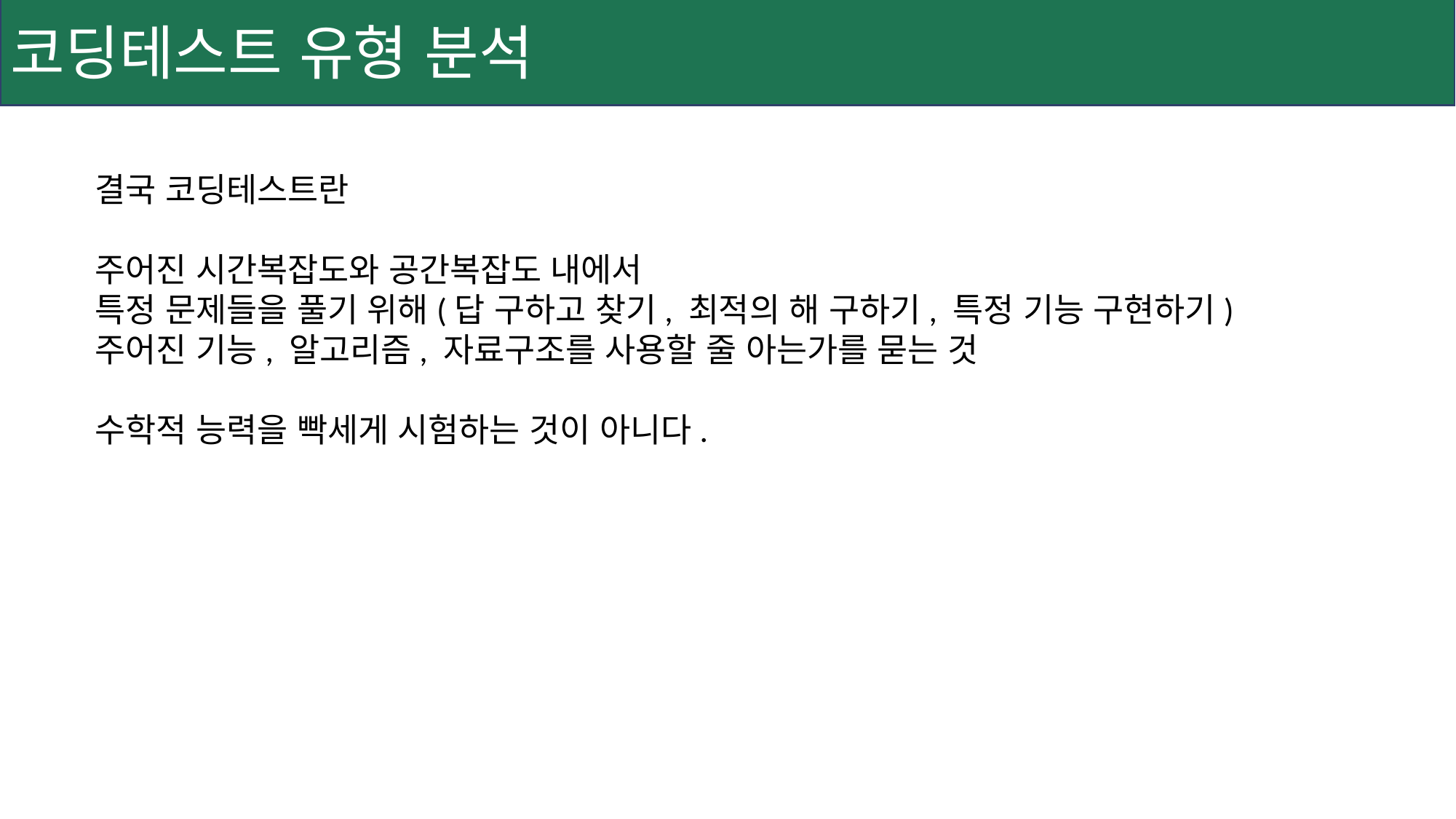

코딩테스트 유형 분석
결국 코딩테스트란

주어진 시간복잡도와 공간복잡도 내에서
특정 문제들을 풀기 위해(답 구하고 찾기, 최적의 해 구하기, 특정 기능 구현하기)
주어진 기능, 알고리즘, 자료구조를 사용할 줄 아는가를 묻는 것

수학적 능력을 빡세게 시험하는 것이 아니다.